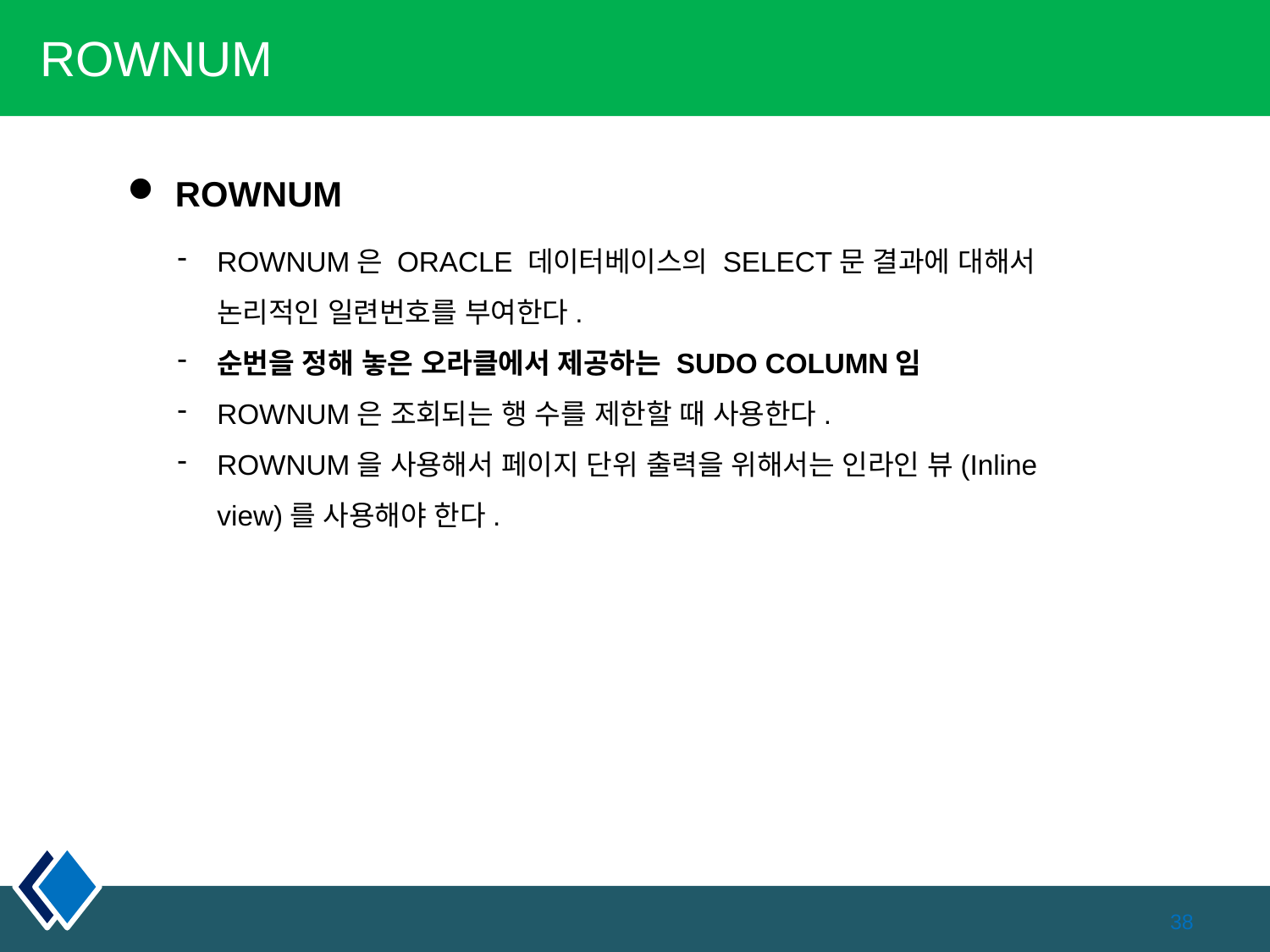

# ROWNUM
ROWNUM
ROWNUM은 ORACLE 데이터베이스의 SELECT문 결과에 대해서 논리적인 일련번호를 부여한다.
순번을 정해 놓은 오라클에서 제공하는 SUDO COLUMN임
ROWNUM은 조회되는 행 수를 제한할 때 사용한다.
ROWNUM을 사용해서 페이지 단위 출력을 위해서는 인라인 뷰(Inline view)를 사용해야 한다.
38